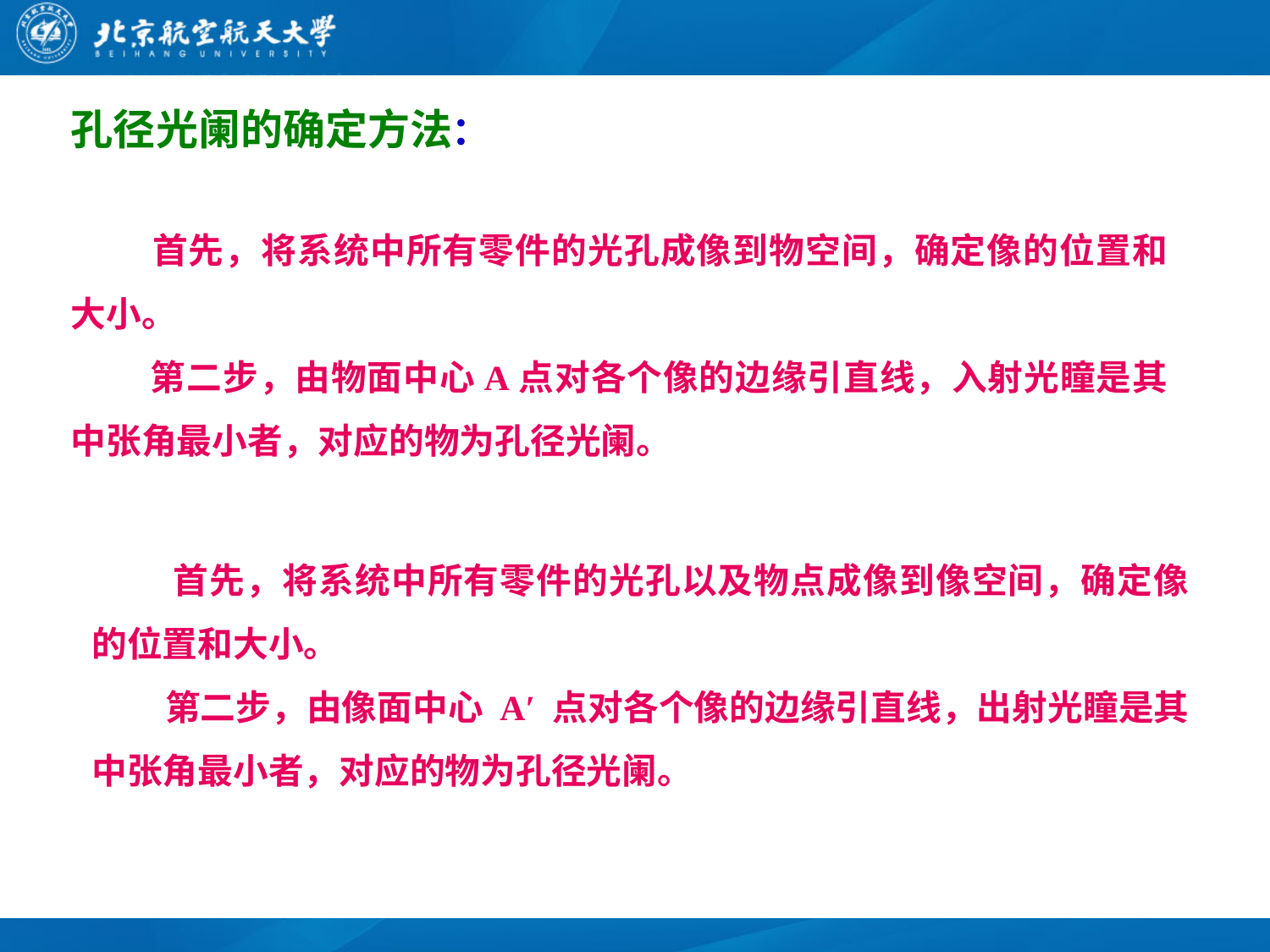

孔径光阑的确定方法：
        首先，将系统中所有零件的光孔成像到物空间，确定像的位置和大小。
        第二步，由物面中心A点对各个像的边缘引直线，入射光瞳是其中张角最小者，对应的物为孔径光阑。
        首先，将系统中所有零件的光孔以及物点成像到像空间，确定像的位置和大小。
        第二步，由像面中心 A′ 点对各个像的边缘引直线，出射光瞳是其中张角最小者，对应的物为孔径光阑。